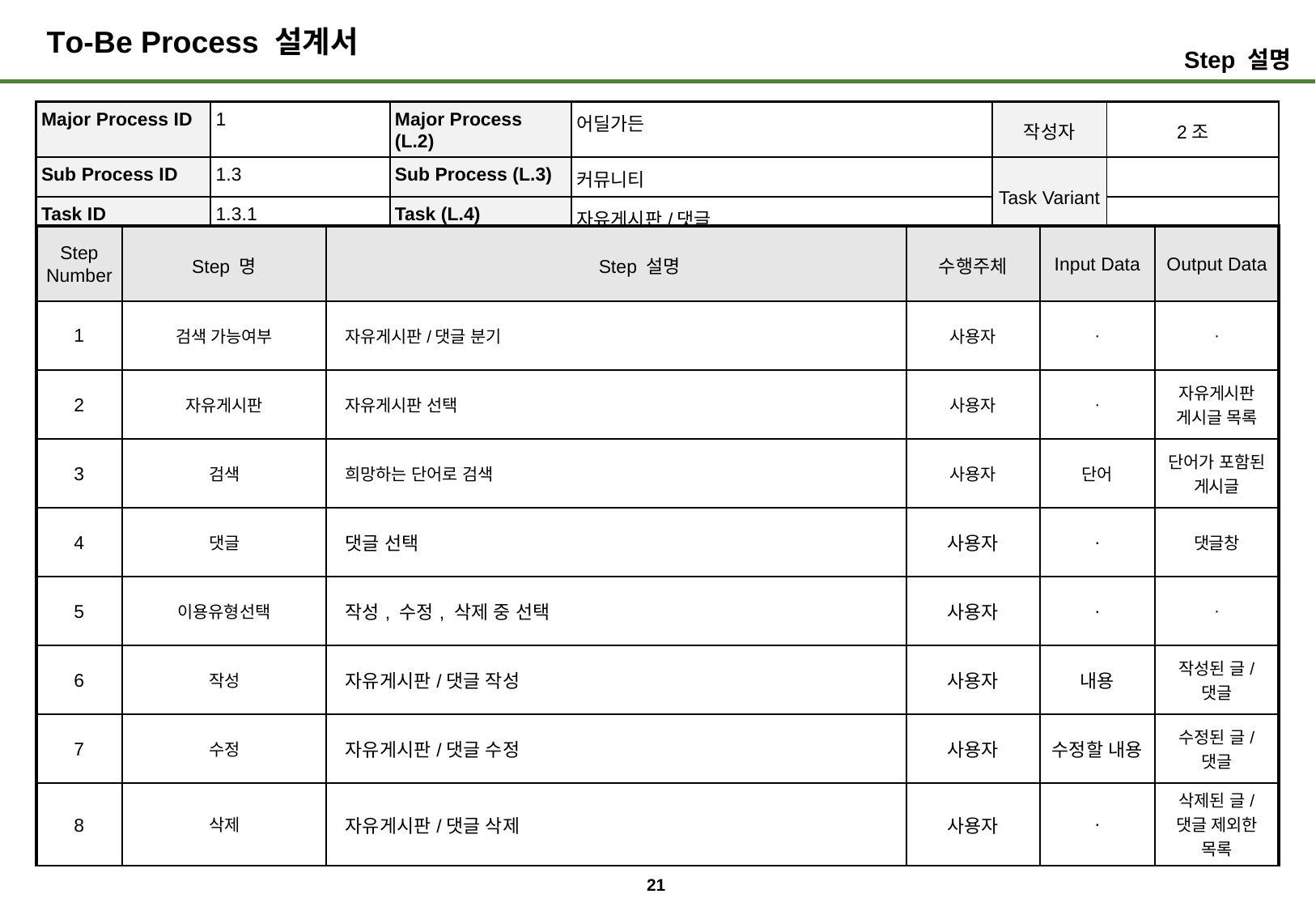

# To-Be Process 설계서
Step 설명
| Major Process ID | 1 | Major Process (L.2) | 어딜가든 | 작성자 | 2조 |
| --- | --- | --- | --- | --- | --- |
| Sub Process ID | 1.3 | Sub Process (L.3) | 커뮤니티 | Task Variant |  |
| Task ID | 1.3.1 | Task (L.4) | 자유게시판/댓글 |  |  |
| Step Number | Step 명 | Step 설명 | 수행주체 | Input Data | Output Data |
| --- | --- | --- | --- | --- | --- |
| 1 | 검색 가능여부 | 자유게시판/댓글 분기 | 사용자 | · | · |
| 2 | 자유게시판 | 자유게시판 선택 | 사용자 | · | 자유게시판 게시글 목록 |
| 3 | 검색 | 희망하는 단어로 검색 | 사용자 | 단어 | 단어가 포함된 게시글 |
| 4 | 댓글 | 댓글 선택 | 사용자 | · | 댓글창 |
| 5 | 이용유형선택 | 작성, 수정, 삭제 중 선택 | 사용자 | · | · |
| 6 | 작성 | 자유게시판/댓글 작성 | 사용자 | 내용 | 작성된 글/ 댓글 |
| 7 | 수정 | 자유게시판/댓글 수정 | 사용자 | 수정할 내용 | 수정된 글/ 댓글 |
| 8 | 삭제 | 자유게시판/댓글 삭제 | 사용자 | · | 삭제된 글/ 댓글 제외한 목록 |